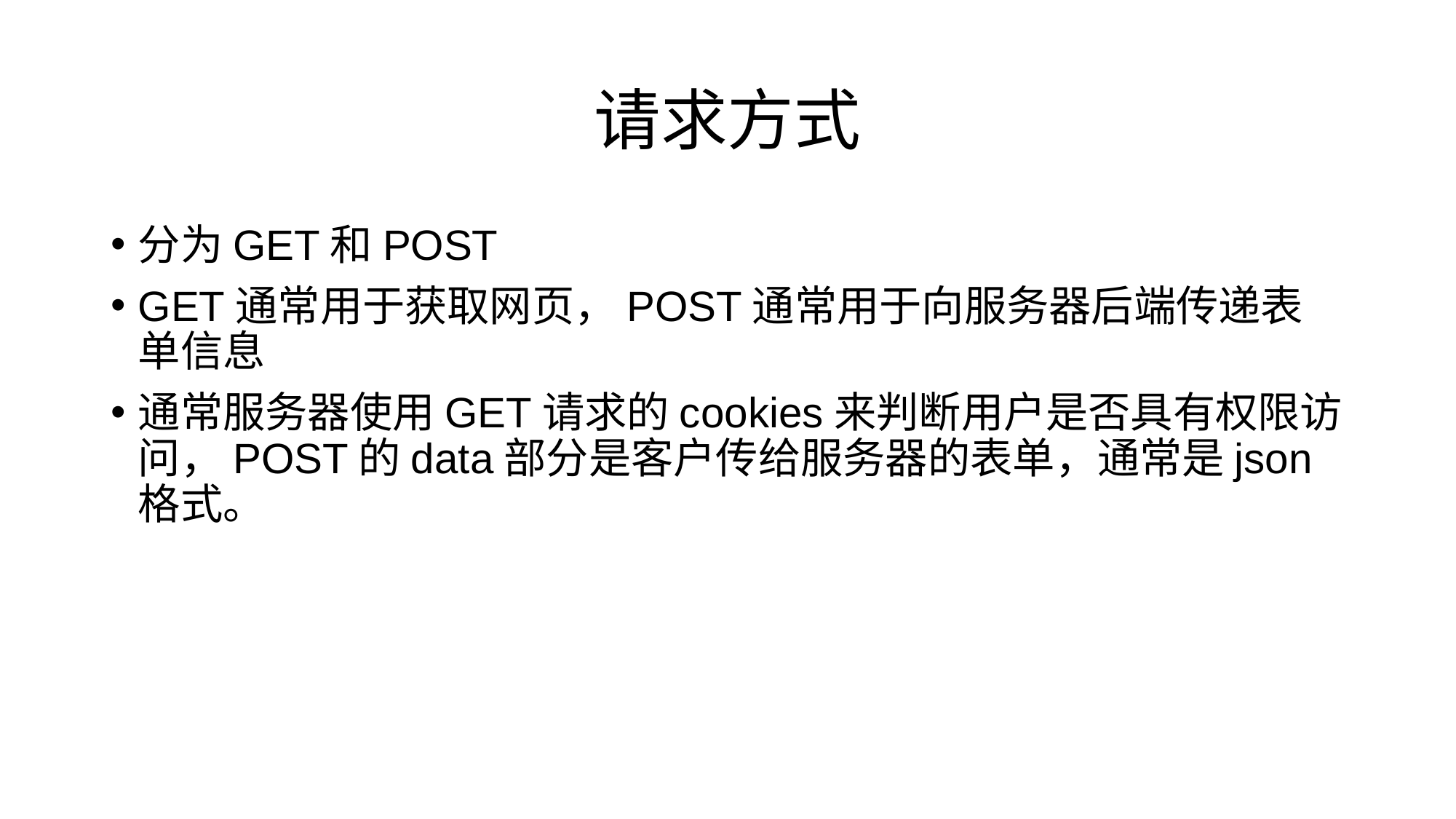

# 请求方式
分为GET和POST
GET通常用于获取网页，POST通常用于向服务器后端传递表单信息
通常服务器使用GET请求的cookies来判断用户是否具有权限访问，POST的data部分是客户传给服务器的表单，通常是json格式。